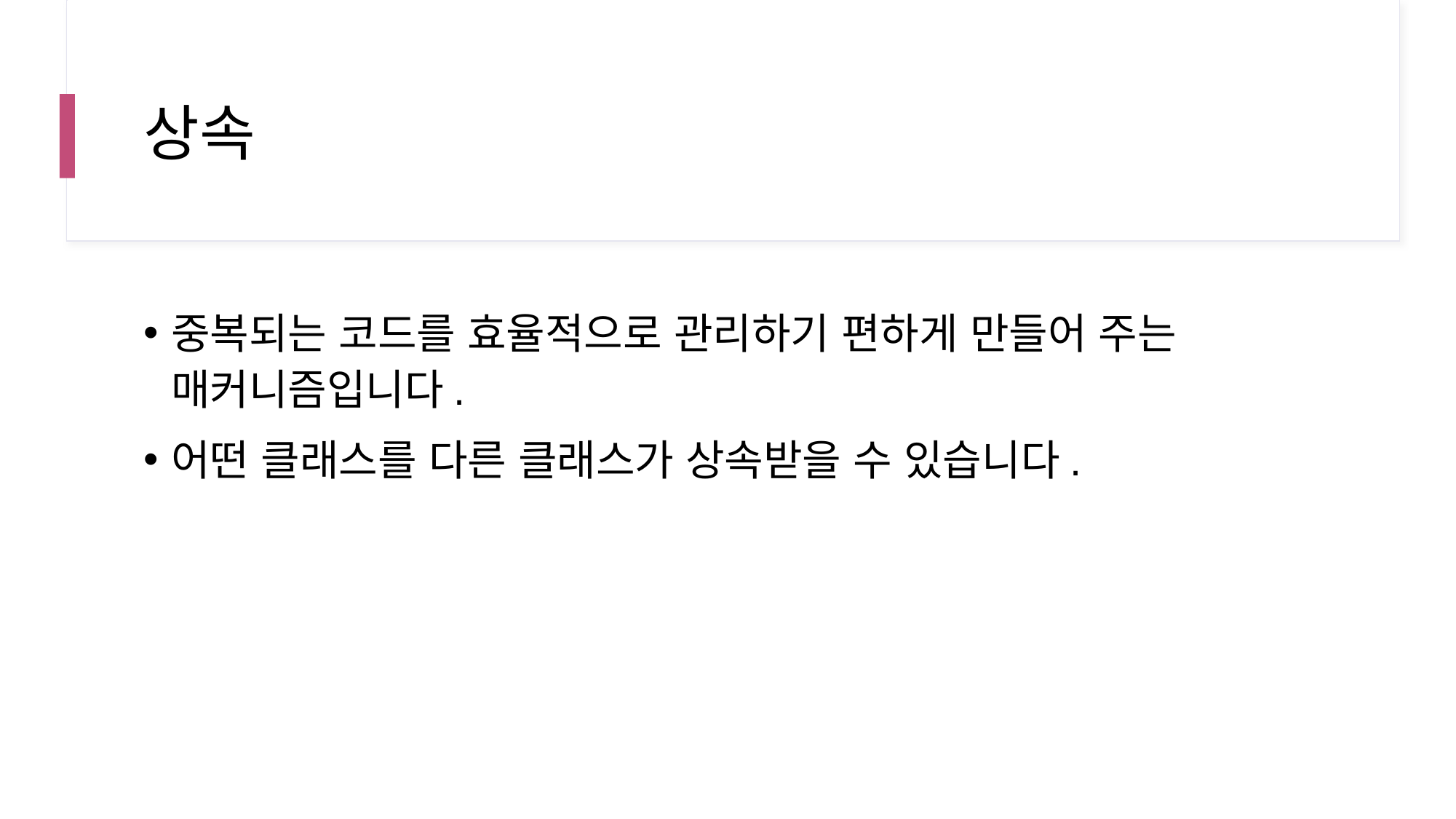

# 상속
중복되는 코드를 효율적으로 관리하기 편하게 만들어 주는 매커니즘입니다.
어떤 클래스를 다른 클래스가 상속받을 수 있습니다.